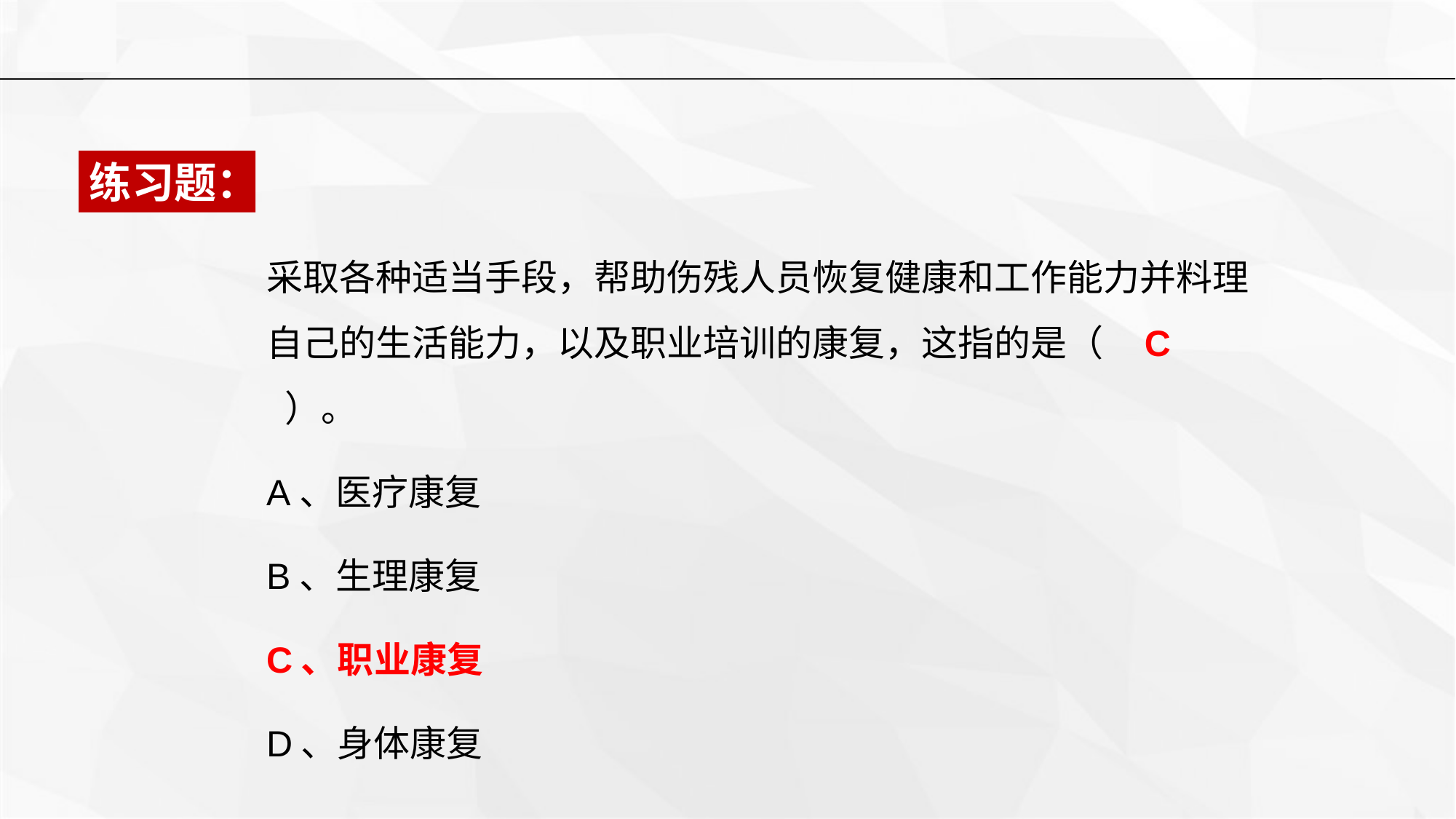

练习题：
采取各种适当手段，帮助伤残人员恢复健康和工作能力并料理自己的生活能力，以及职业培训的康复，这指的是（    C   ）。
A、医疗康复
B、生理康复
C、职业康复
D、身体康复